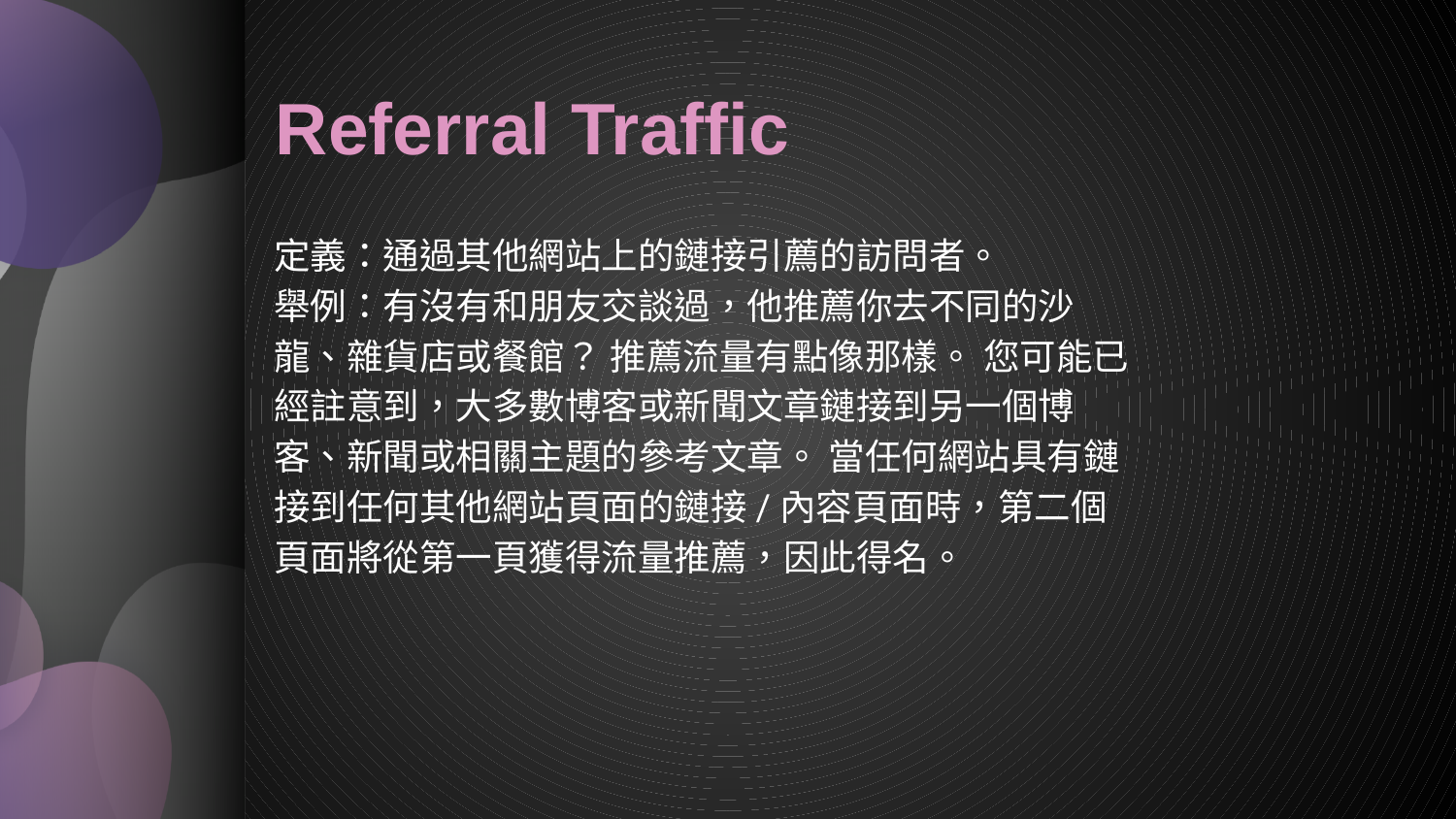

# Referral Traffic
定義：通過其他網站上的鏈接引薦的訪問者。
舉例：有沒有和朋友交談過，他推薦你去不同的沙龍、雜貨店或餐館？ 推薦流量有點像那樣。 您可能已經註意到，大多數博客或新聞文章鏈接到另一個博客、新聞或相關主題的參考文章。 當任何網站具有鏈接到任何其他網站頁面的鏈接/內容頁面時，第二個頁面將從第一頁獲得流量推薦，因此得名。